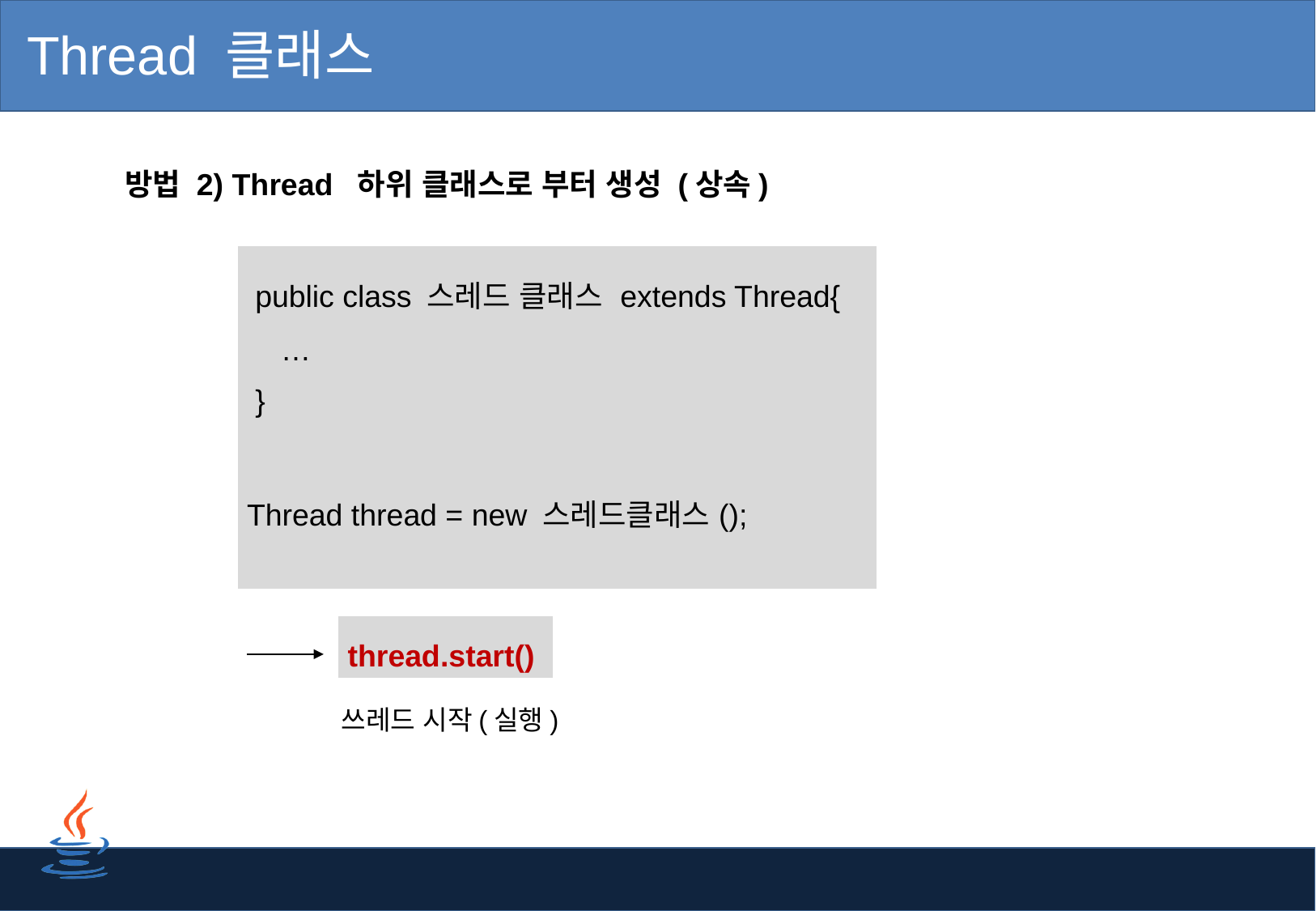

Thread 클래스
방법 2) Thread  하위 클래스로 부터 생성 (상속)
| public class 스레드 클래스 extends Thread{ … } Thread thread = new 스레드클래스(); |
| --- |
| thread.start() |
| --- |
쓰레드 시작(실행)